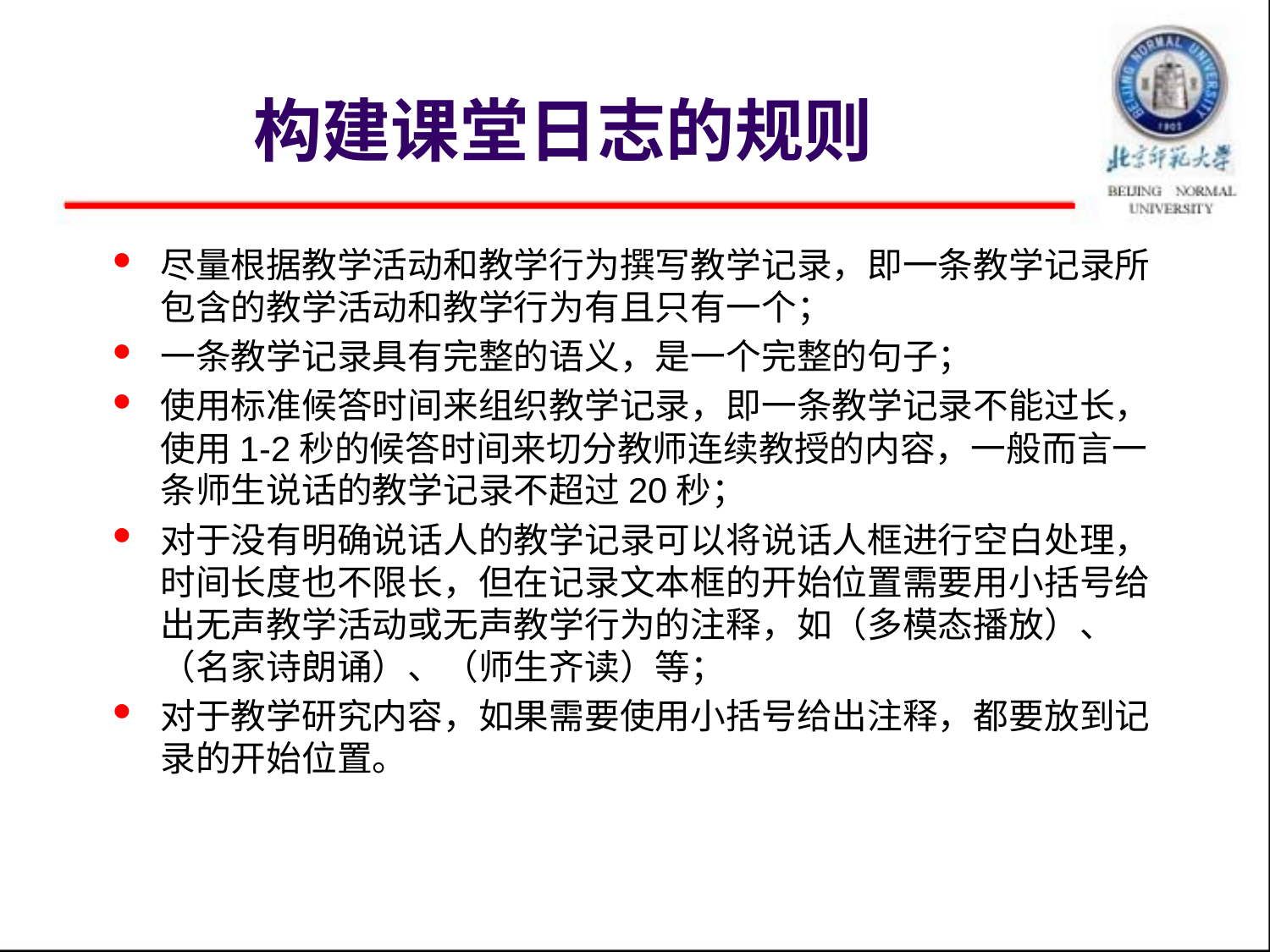

# 构建课堂日志的规则
尽量根据教学活动和教学行为撰写教学记录，即一条教学记录所包含的教学活动和教学行为有且只有一个；
一条教学记录具有完整的语义，是一个完整的句子；
使用标准候答时间来组织教学记录，即一条教学记录不能过长，使用1-2秒的候答时间来切分教师连续教授的内容，一般而言一条师生说话的教学记录不超过20秒；
对于没有明确说话人的教学记录可以将说话人框进行空白处理，时间长度也不限长，但在记录文本框的开始位置需要用小括号给出无声教学活动或无声教学行为的注释，如（多模态播放）、（名家诗朗诵）、（师生齐读）等；
对于教学研究内容，如果需要使用小括号给出注释，都要放到记录的开始位置。